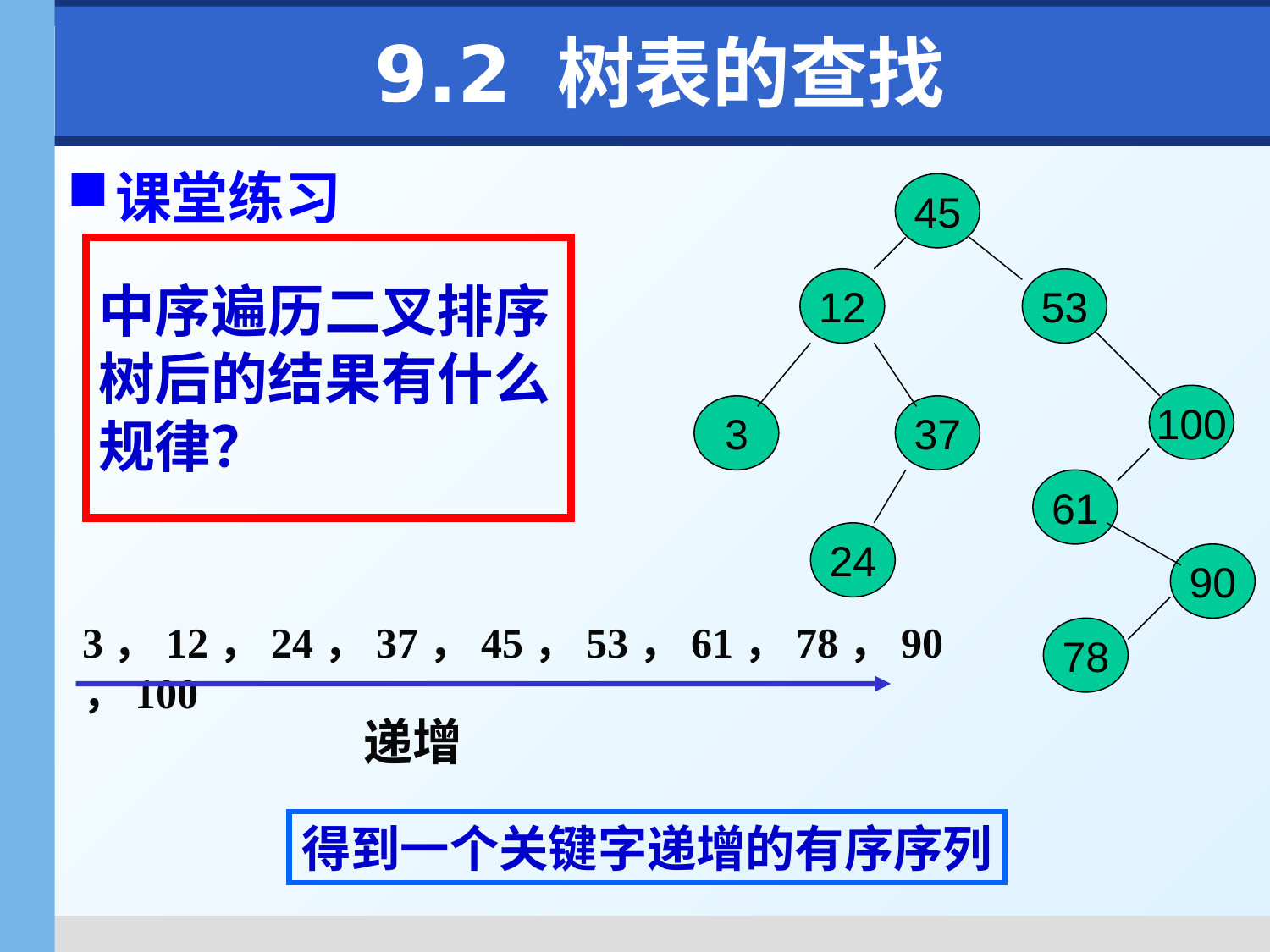

# 9.2 树表的查找
课堂练习

45

12
53

100
3
37

61
24

90

78
中序遍历二叉排序树后的结果有什么规律？
3，12，24，37，45，53，61，78，90，100

递增
得到一个关键字递增的有序序列